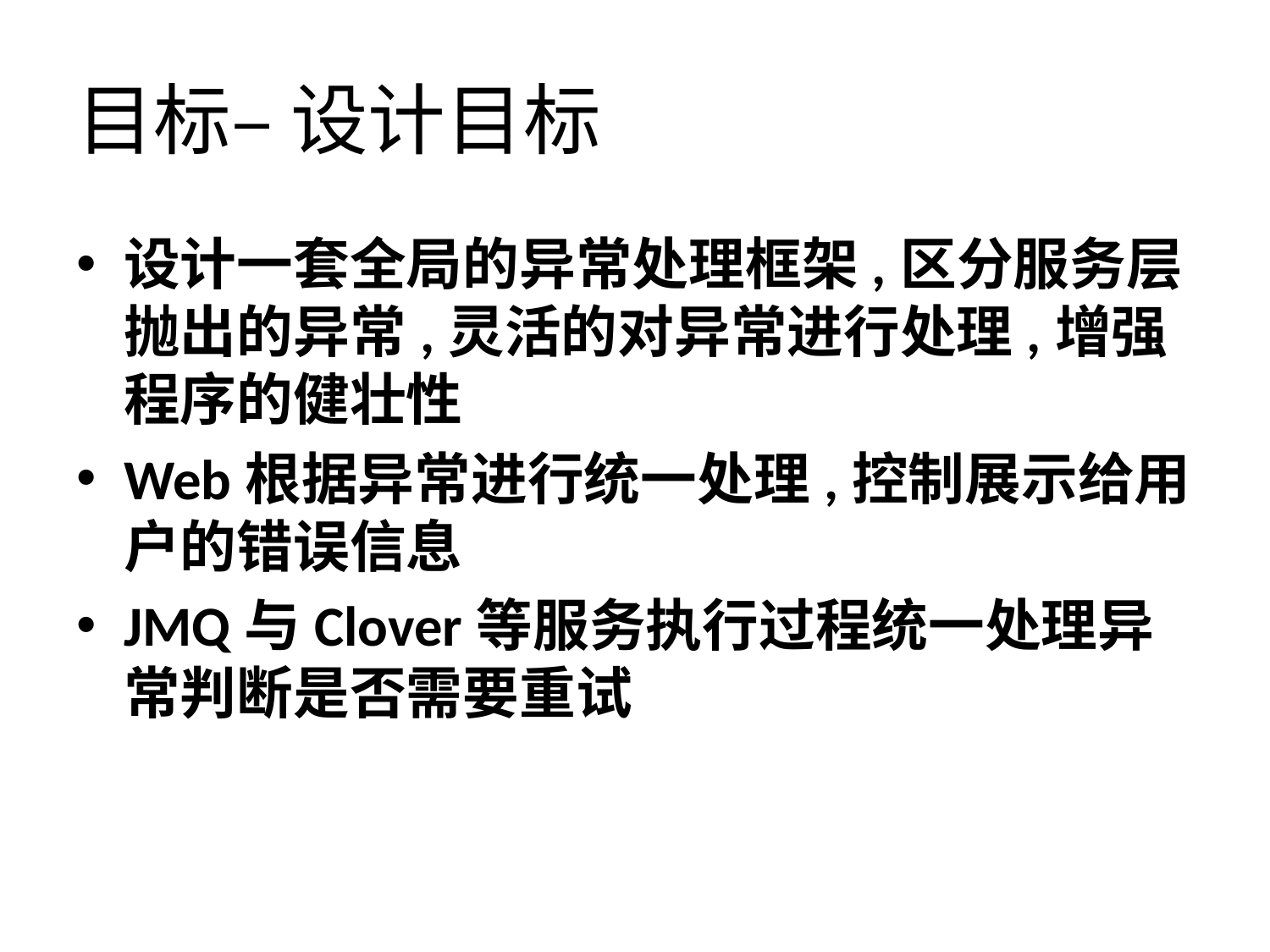

# 目标– 设计目标
设计一套全局的异常处理框架,区分服务层抛出的异常,灵活的对异常进行处理,增强程序的健壮性
Web根据异常进行统一处理,控制展示给用户的错误信息
JMQ与Clover等服务执行过程统一处理异常判断是否需要重试